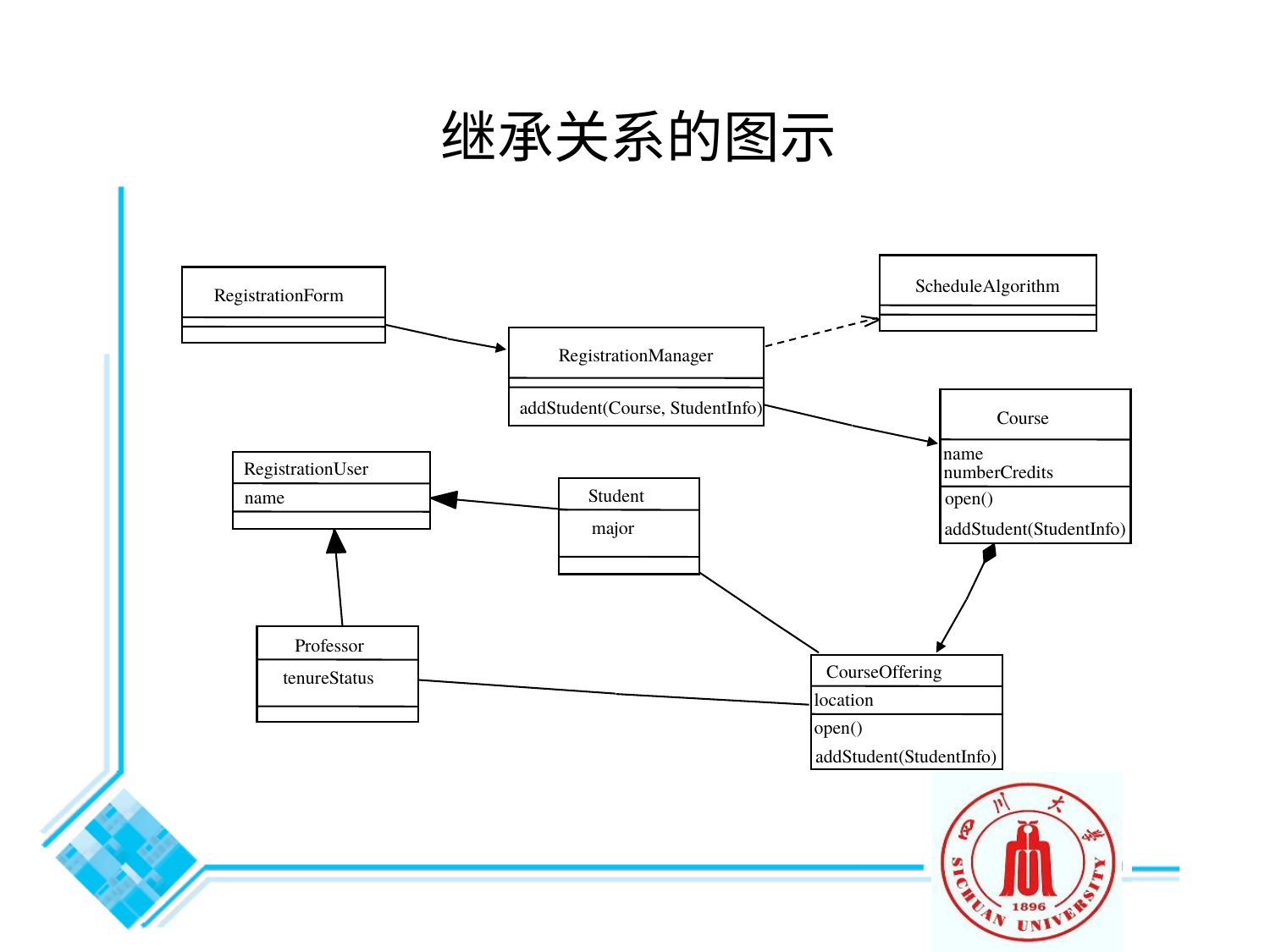

# 继承关系的图示

ScheduleAlgorithm

RegistrationForm

RegistrationManager

Course

addStudent(Course, StudentInfo)
name
numberCredits
open()
major
addStudent(StudentInfo)
tenureStatus
location
open()
addStudent(StudentInfo)

Student

Professor

CourseOffering

RegistrationUser

name